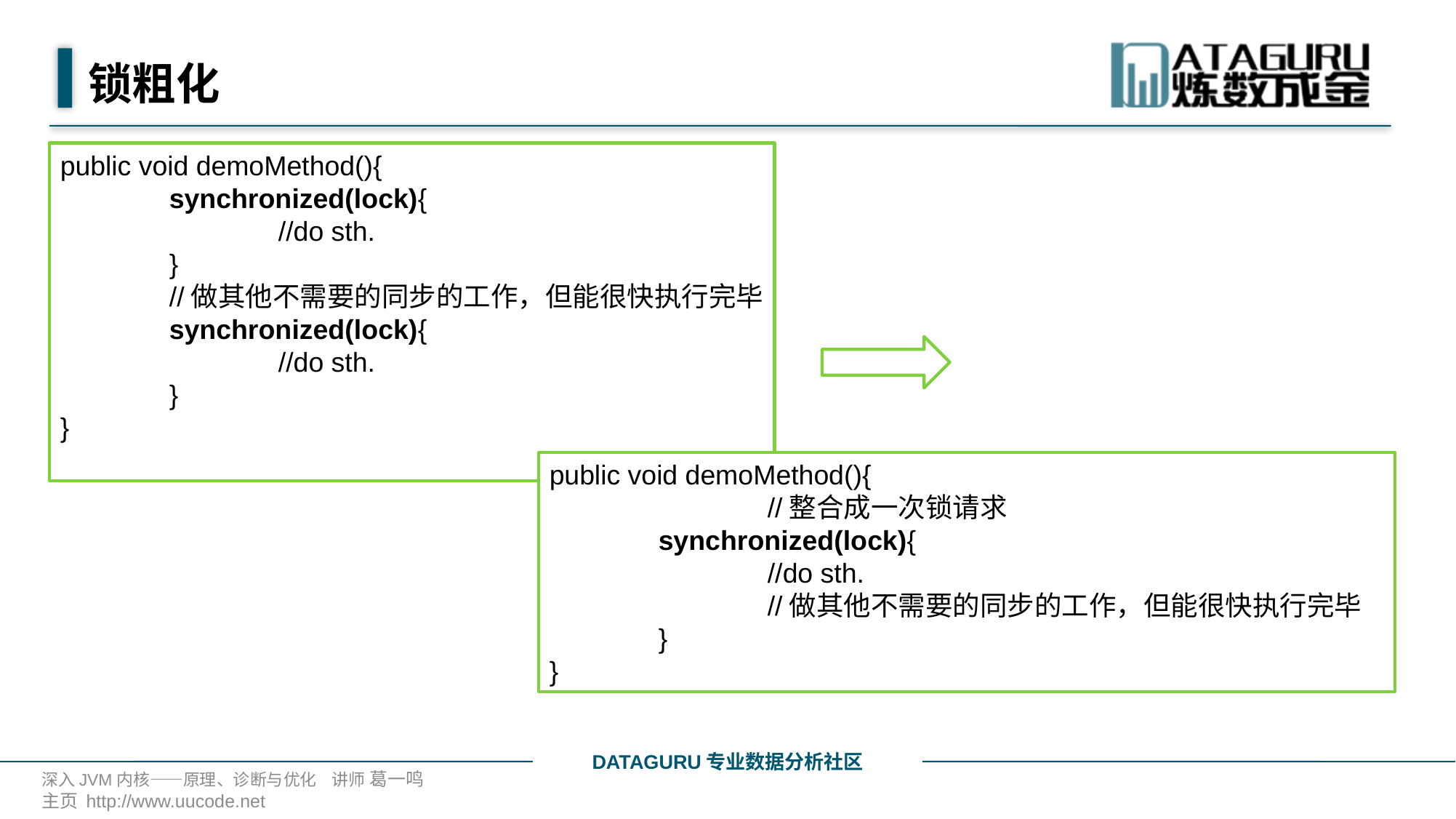

# 锁粗化
public void demoMethod(){
	synchronized(lock){
		//do sth.
	}
	//做其他不需要的同步的工作，但能很快执行完毕
	synchronized(lock){
		//do sth.
	}
}

public void demoMethod(){
		//整合成一次锁请求
	synchronized(lock){
		//do sth.
		//做其他不需要的同步的工作，但能很快执行完毕
	}
}